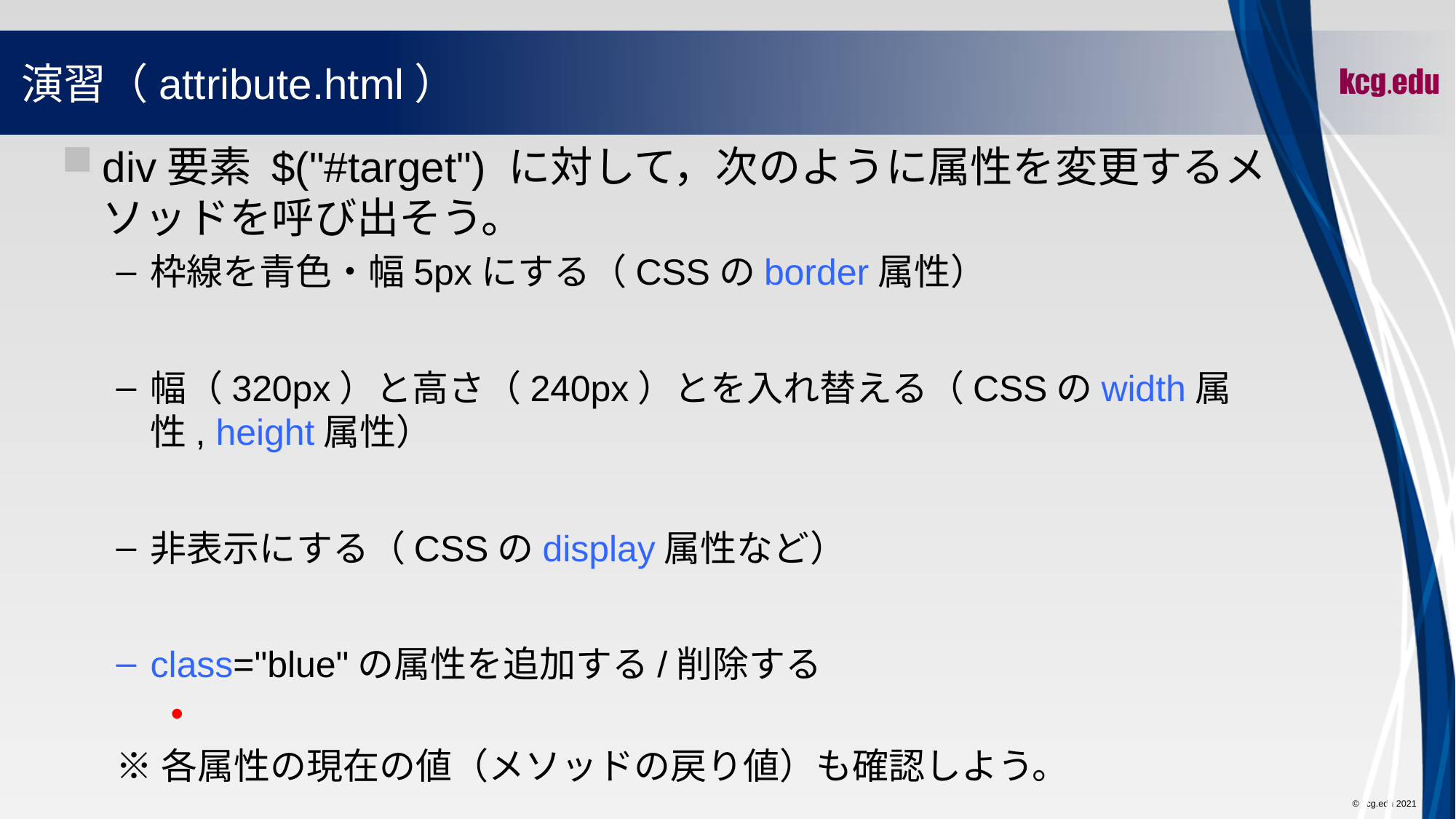

# 演習（attribute.html）
div要素 $("#target") に対して，次のように属性を変更するメソッドを呼び出そう。
枠線を青色・幅5pxにする（CSSのborder属性）

幅（320px）と高さ（240px）とを入れ替える（CSSのwidth属性, height属性）

非表示にする（CSSのdisplay属性など）

class="blue"の属性を追加する/削除する

※各属性の現在の値（メソッドの戻り値）も確認しよう。